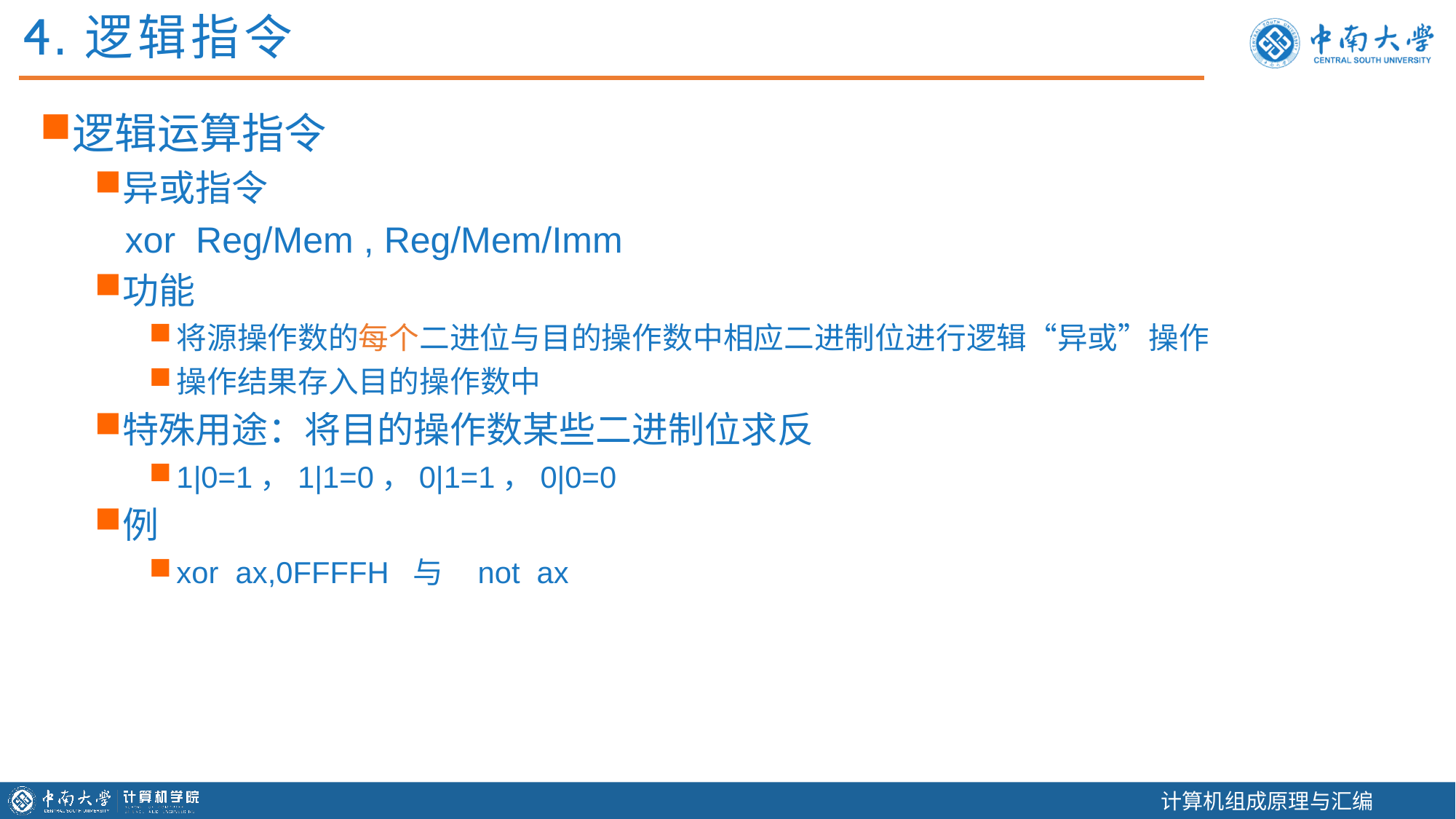

4.逻辑指令
逻辑运算指令
异或指令
   xor  Reg/Mem , Reg/Mem/Imm
功能
将源操作数的每个二进位与目的操作数中相应二进制位进行逻辑“异或”操作
操作结果存入目的操作数中
特殊用途：将目的操作数某些二进制位求反
1|0=1，1|1=0，0|1=1，0|0=0
例
xor  ax,0FFFFH  与    not  ax
38